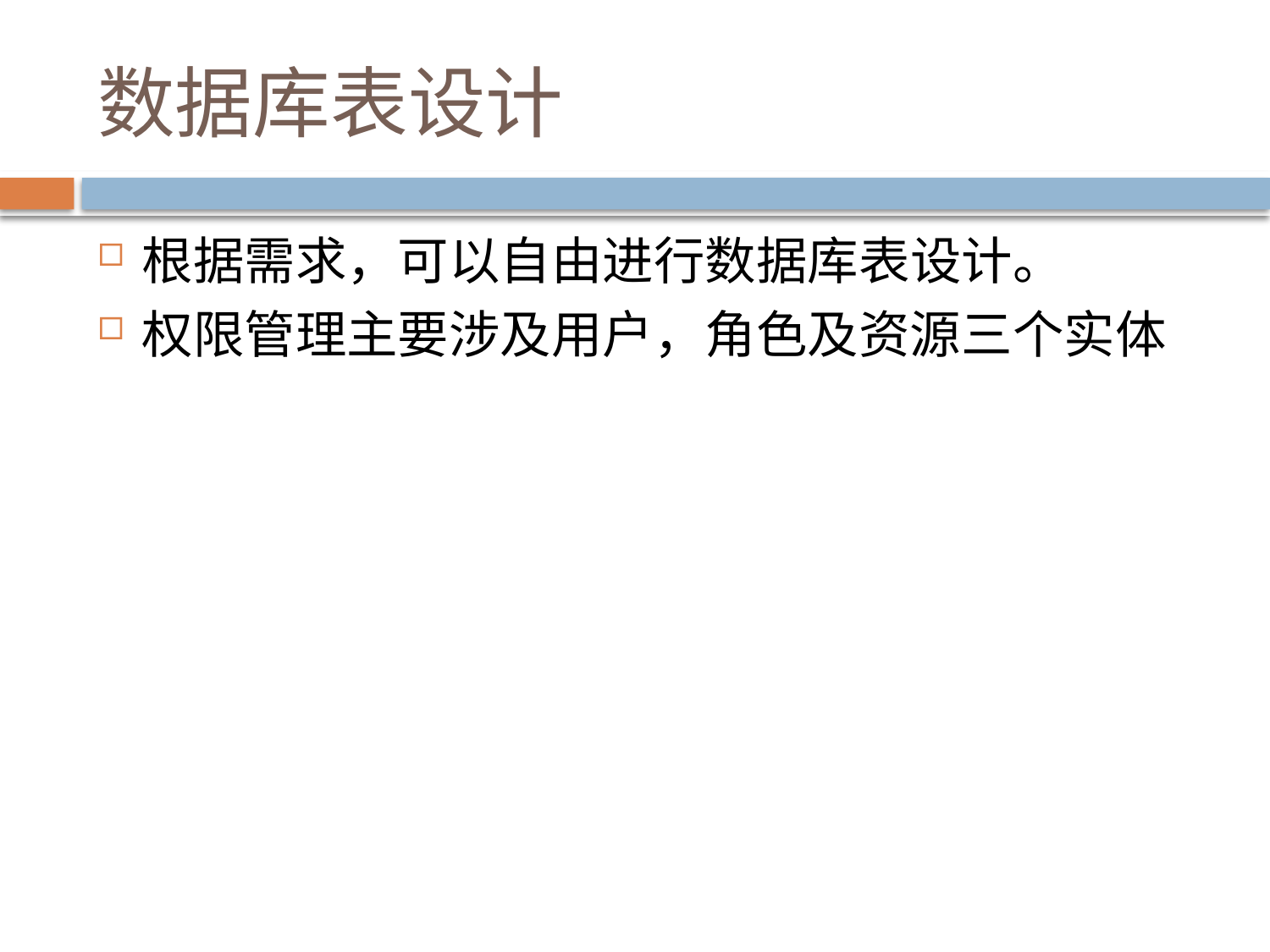

# 数据库表设计
根据需求，可以自由进行数据库表设计。
权限管理主要涉及用户，角色及资源三个实体